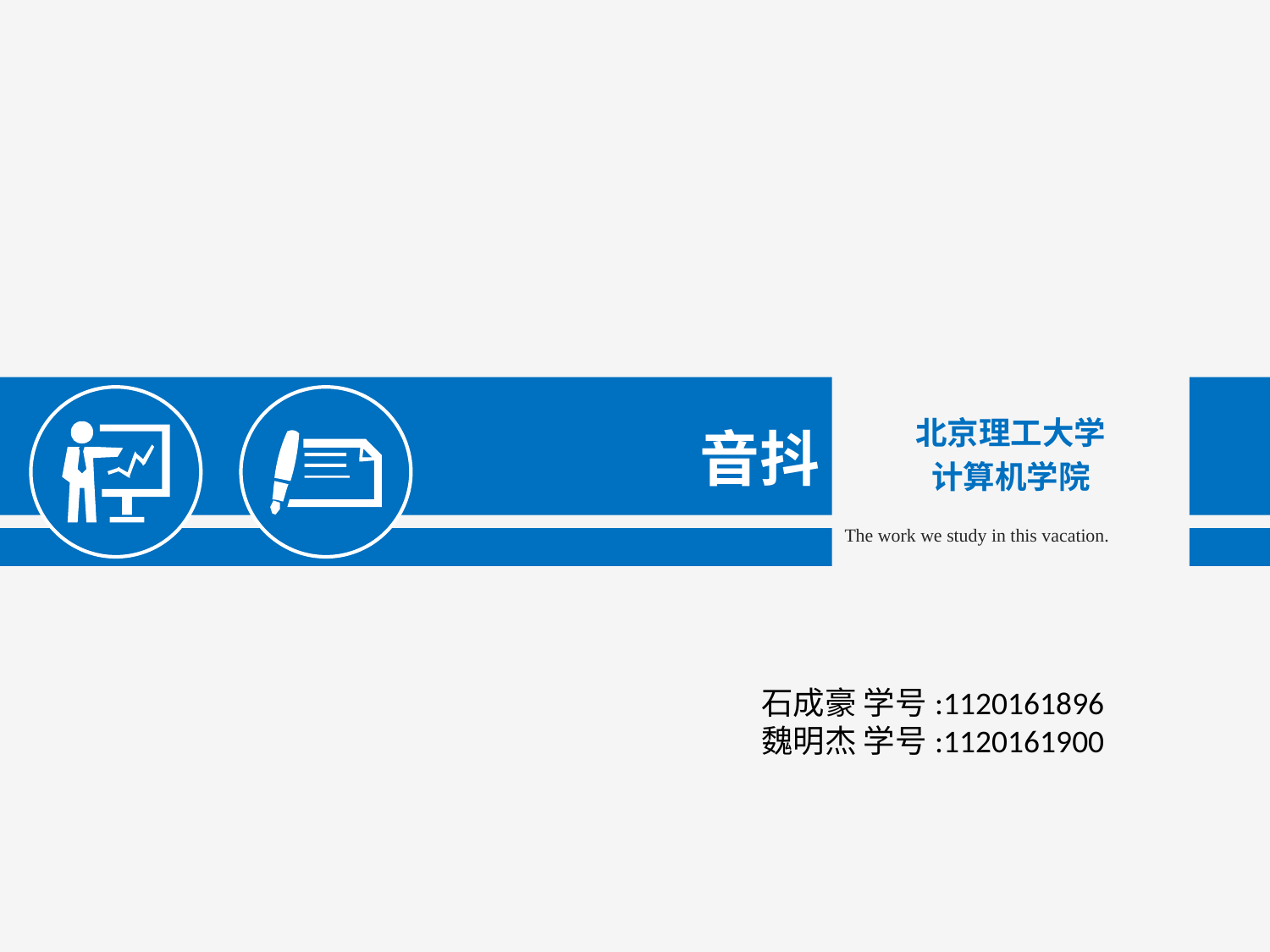

音抖

北京理工大学
计算机学院
The work we study in this vacation.
石成豪 学号:1120161896
魏明杰 学号:1120161900